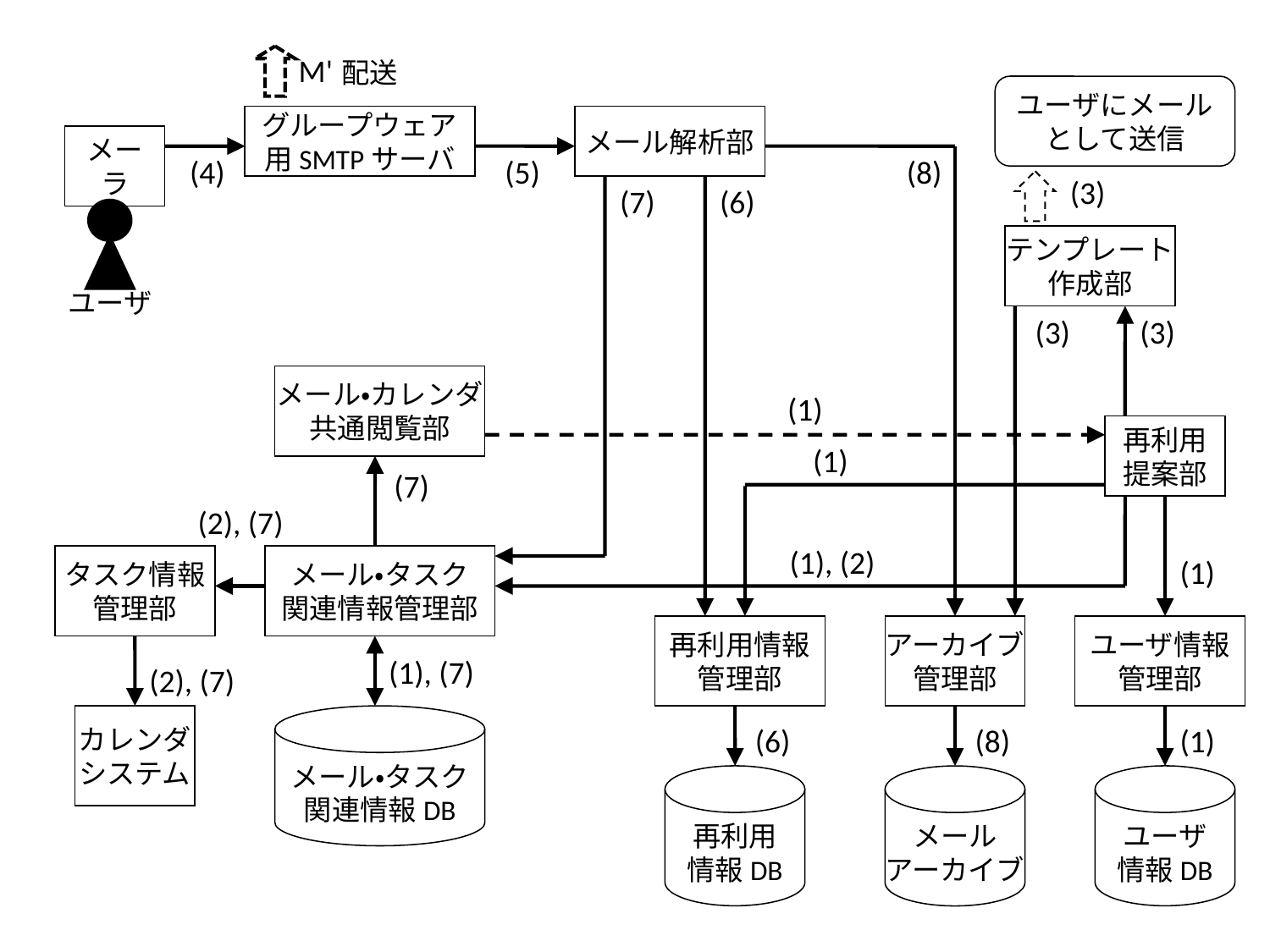

M'
配送

ユーザにメール
として送信
グループウェア
用SMTPサーバ
メール解析部
メーラ

(8)

(4)
(5)

(3)

(7)

(6)

テンプレート
作成部
ユーザ

(3)

(3)
メール・カレンダ
共通閲覧部
(1)
再利用
提案部

(1)

(7)

(2), (7)
(1), (2)
タスク情報
管理部
メール・タスク
関連情報管理部
(1)

再利用情報
管理部
アーカイブ
管理部
ユーザ情報
管理部

(1), (7)
(2), (7)
カレンダ
システム
メール・タスク
関連情報DB

(6)
(8)
(1)
再利用
情報DB
メール
アーカイブ
ユーザ
情報DB